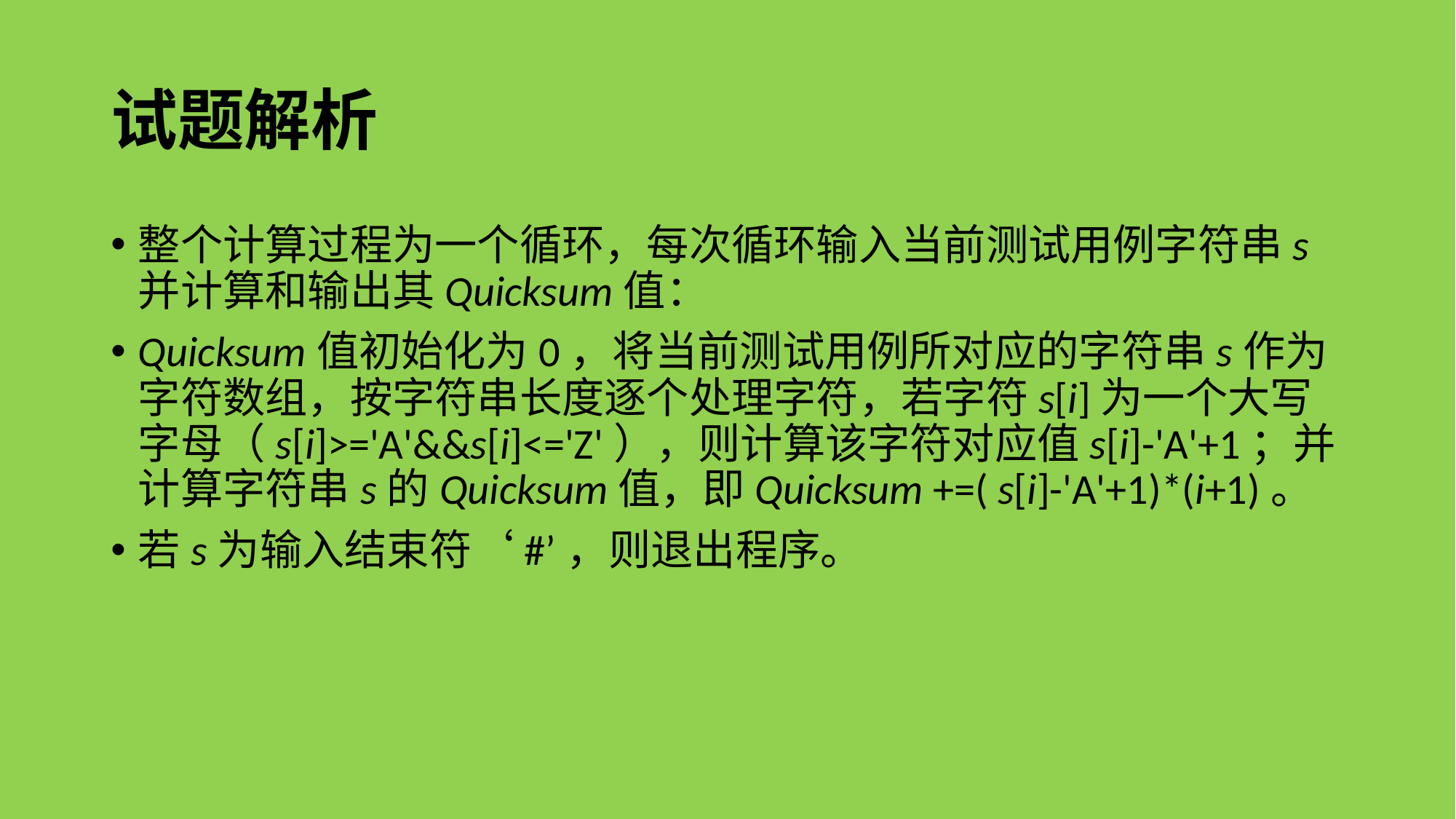

# 试题解析
整个计算过程为一个循环，每次循环输入当前测试用例字符串s并计算和输出其Quicksum值：
Quicksum值初始化为0，将当前测试用例所对应的字符串s作为字符数组，按字符串长度逐个处理字符，若字符s[i]为一个大写字母（s[i]>='A'&&s[i]<='Z'），则计算该字符对应值s[i]-'A'+1；并计算字符串s的Quicksum值，即Quicksum +=( s[i]-'A'+1)*(i+1)。
若s为输入结束符‘#’，则退出程序。